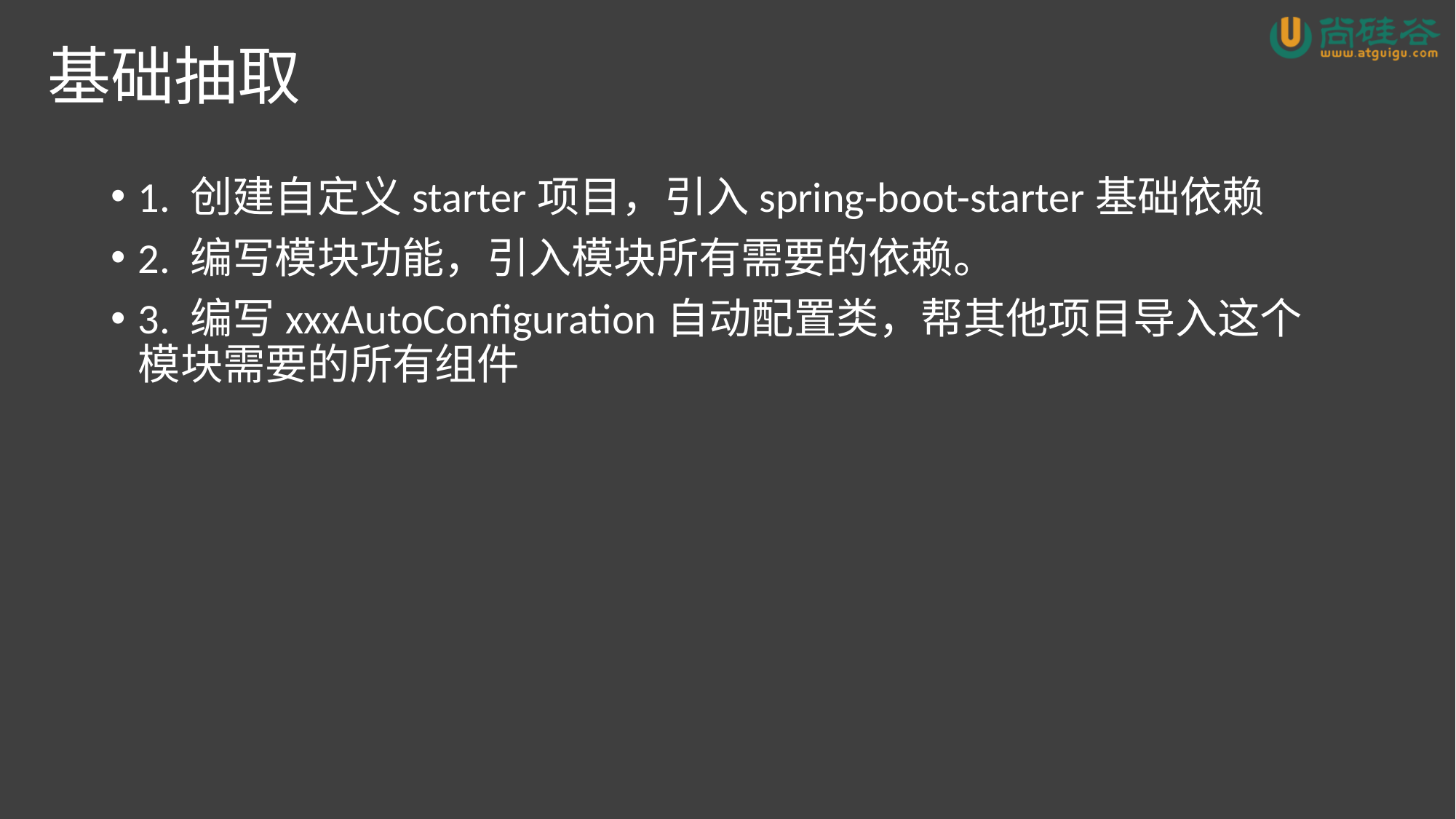

# 基础抽取
1. 创建自定义starter项目，引入spring-boot-starter基础依赖
2. 编写模块功能，引入模块所有需要的依赖。
3. 编写xxxAutoConfiguration自动配置类，帮其他项目导入这个模块需要的所有组件